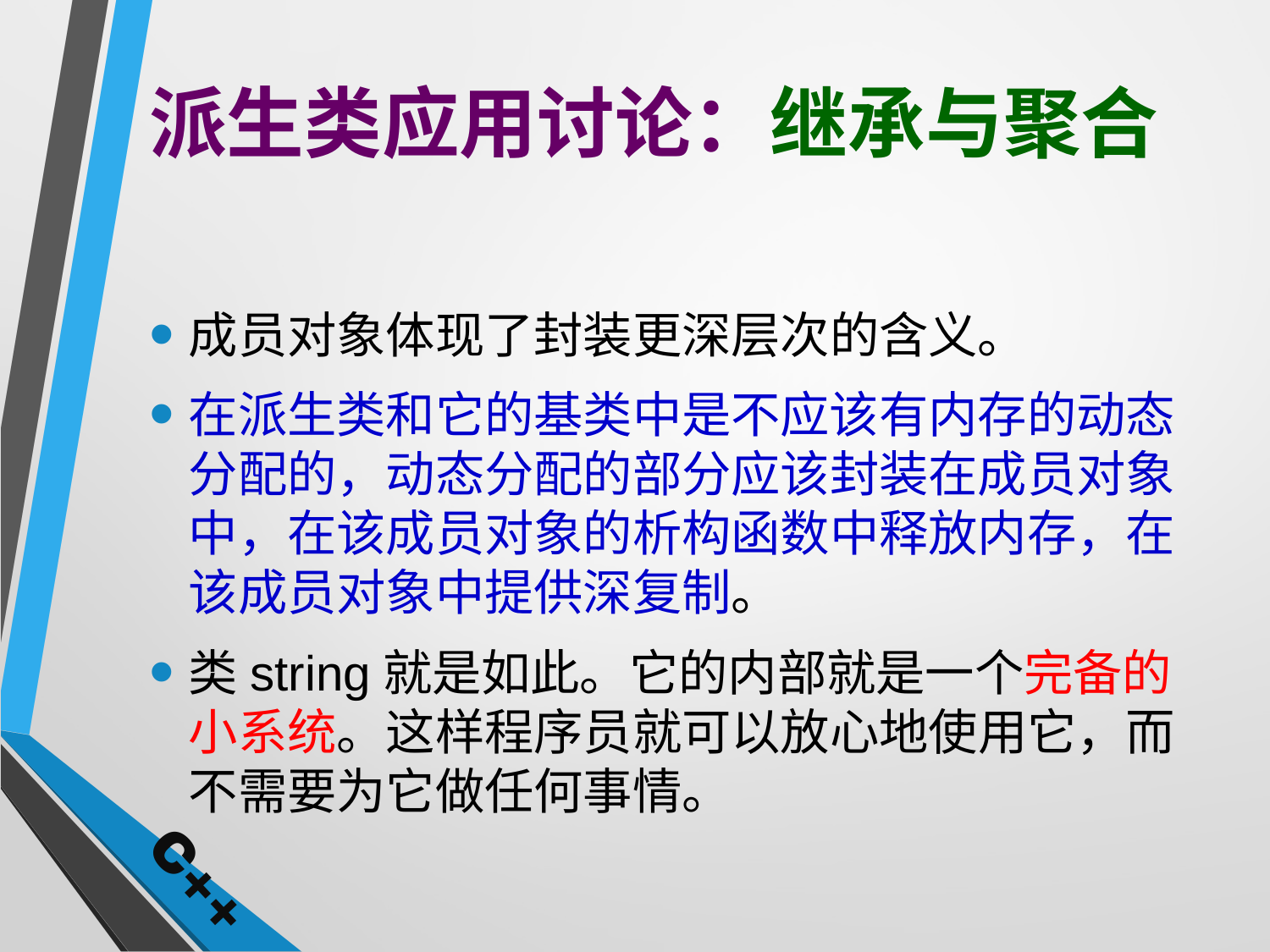

# 派生类应用讨论：继承与聚合
成员对象体现了封装更深层次的含义。
在派生类和它的基类中是不应该有内存的动态分配的，动态分配的部分应该封装在成员对象中，在该成员对象的析构函数中释放内存，在该成员对象中提供深复制。
类string就是如此。它的内部就是一个完备的小系统。这样程序员就可以放心地使用它，而不需要为它做任何事情。